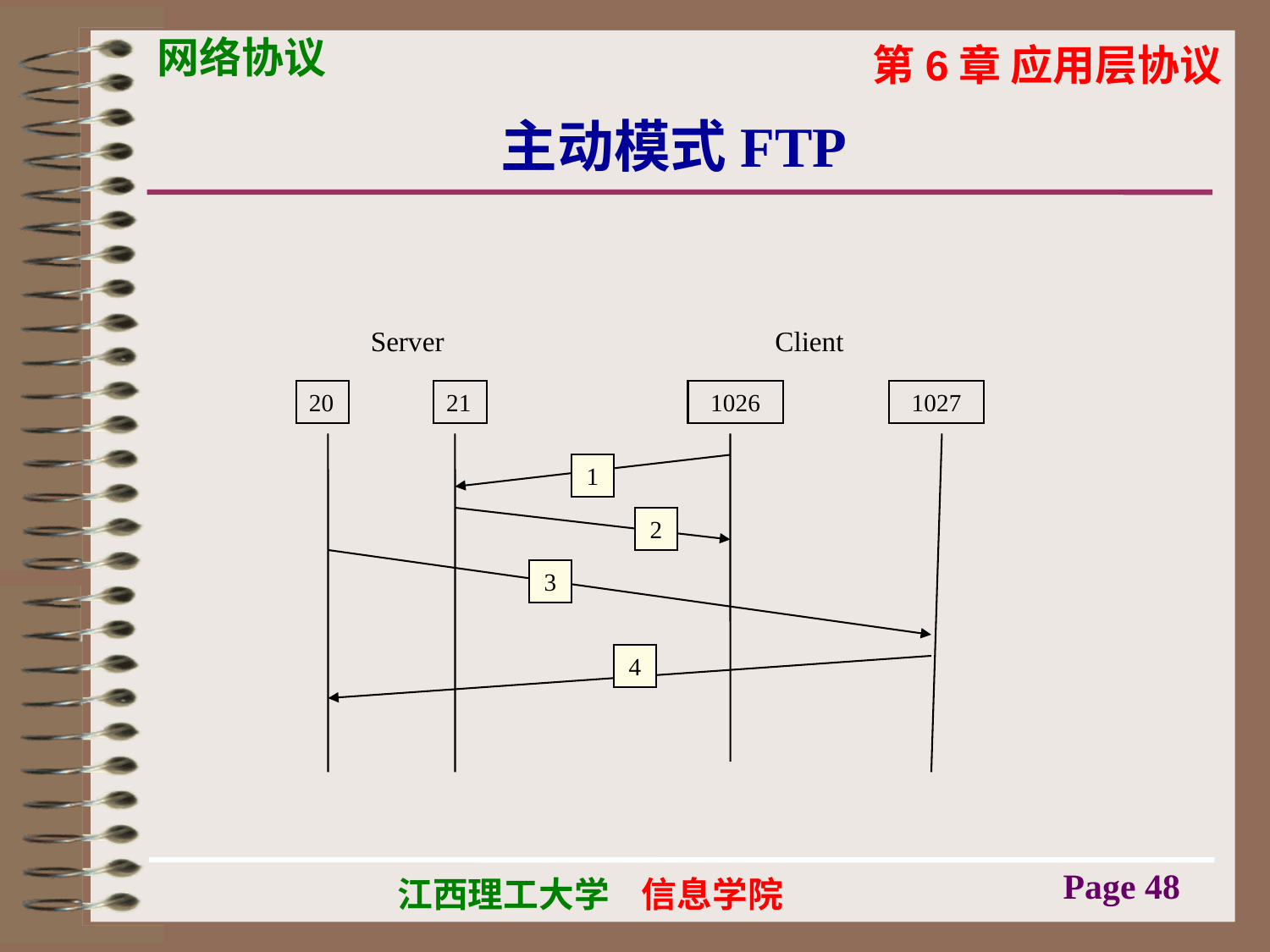

# 主动模式FTP

Server
Client
20
21
1026
1027

1

2

3
4

Page 48